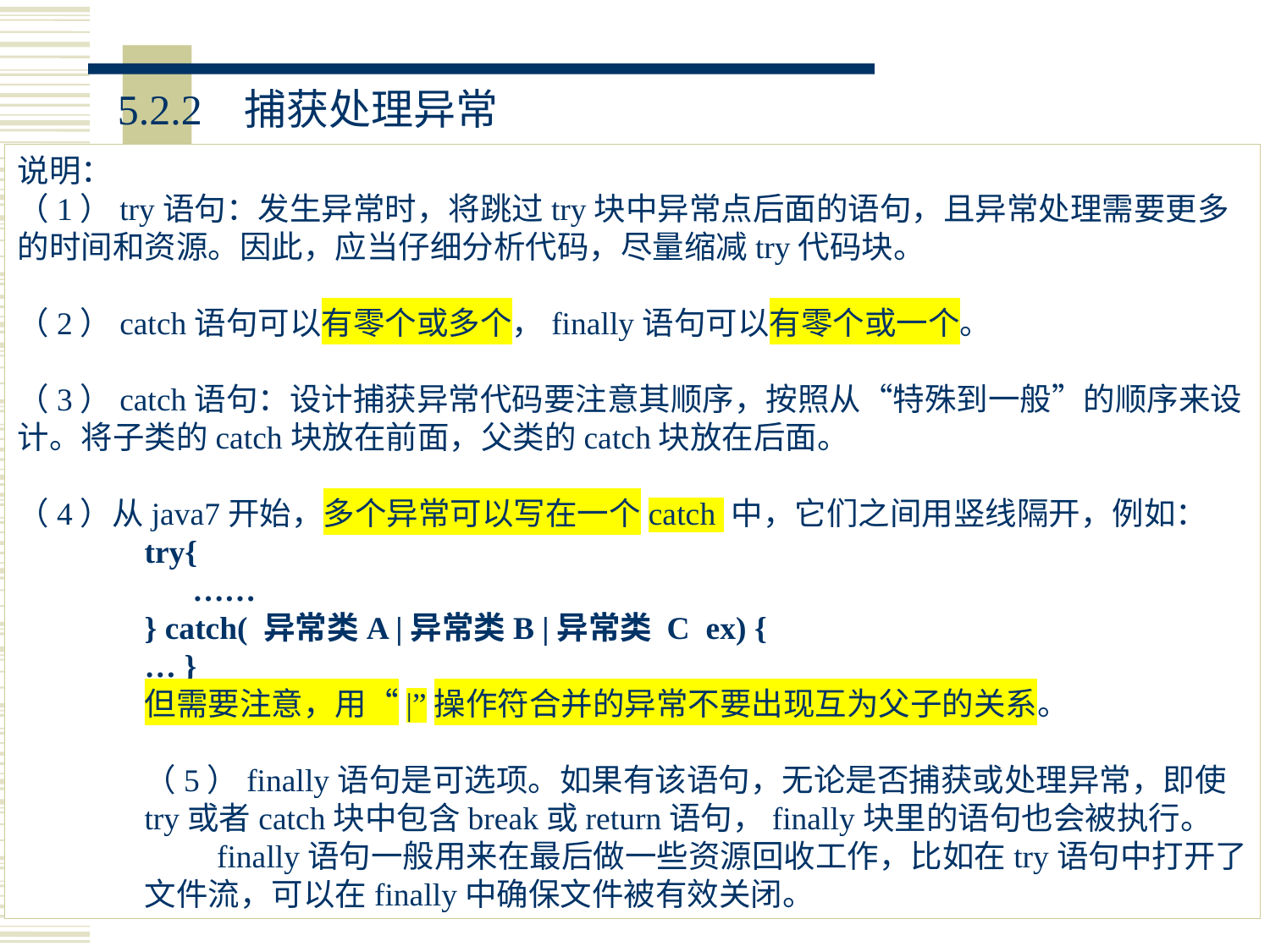

5.2.2	捕获处理异常
说明：
（1）try语句：发生异常时，将跳过try块中异常点后面的语句，且异常处理需要更多的时间和资源。因此，应当仔细分析代码，尽量缩减try代码块。

（2）catch语句可以有零个或多个，finally语句可以有零个或一个。

（3）catch语句：设计捕获异常代码要注意其顺序，按照从“特殊到一般”的顺序来设计。将子类的catch块放在前面，父类的catch块放在后面。

（4）从java7开始，多个异常可以写在一个catch 中，它们之间用竖线隔开，例如：
try{
      ……
} catch( 异常类A |异常类B |异常类 C  ex) {
… }
但需要注意，用“|”操作符合并的异常不要出现互为父子的关系。

（5）finally语句是可选项。如果有该语句，无论是否捕获或处理异常，即使try或者catch块中包含break或return语句，finally块里的语句也会被执行。
         finally语句一般用来在最后做一些资源回收工作，比如在try语句中打开了文件流，可以在finally中确保文件被有效关闭。